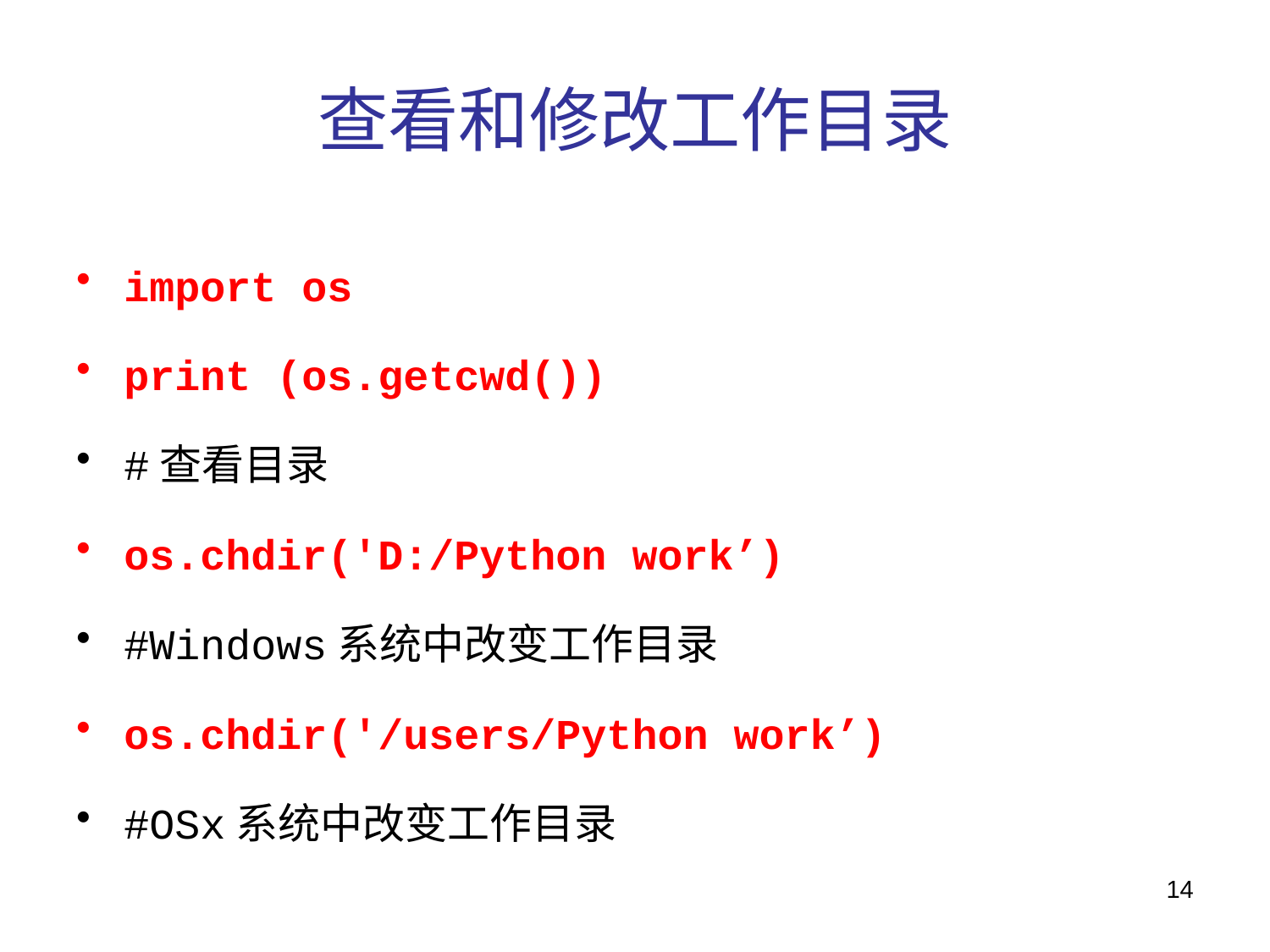

# 查看和修改工作目录
import os
print (os.getcwd())
#查看目录
os.chdir('D:/Python work’)
#Windows系统中改变工作目录
os.chdir('/users/Python work’)
#OSx系统中改变工作目录
14